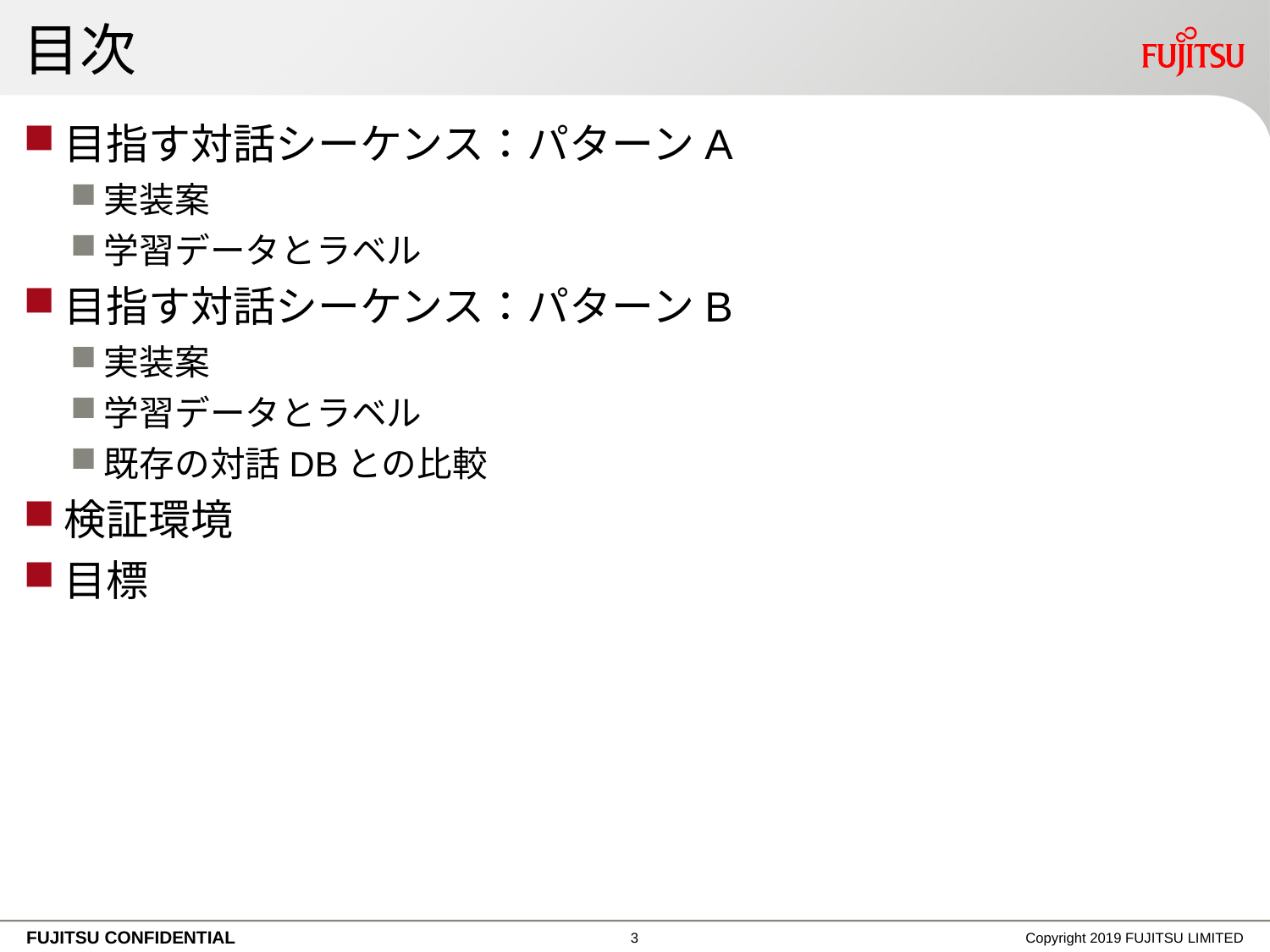

# 目次
目指す対話シーケンス：パターンA
実装案
学習データとラベル
目指す対話シーケンス：パターンB
実装案
学習データとラベル
既存の対話DBとの比較
検証環境
目標
3
Copyright 2019 FUJITSU LIMITED